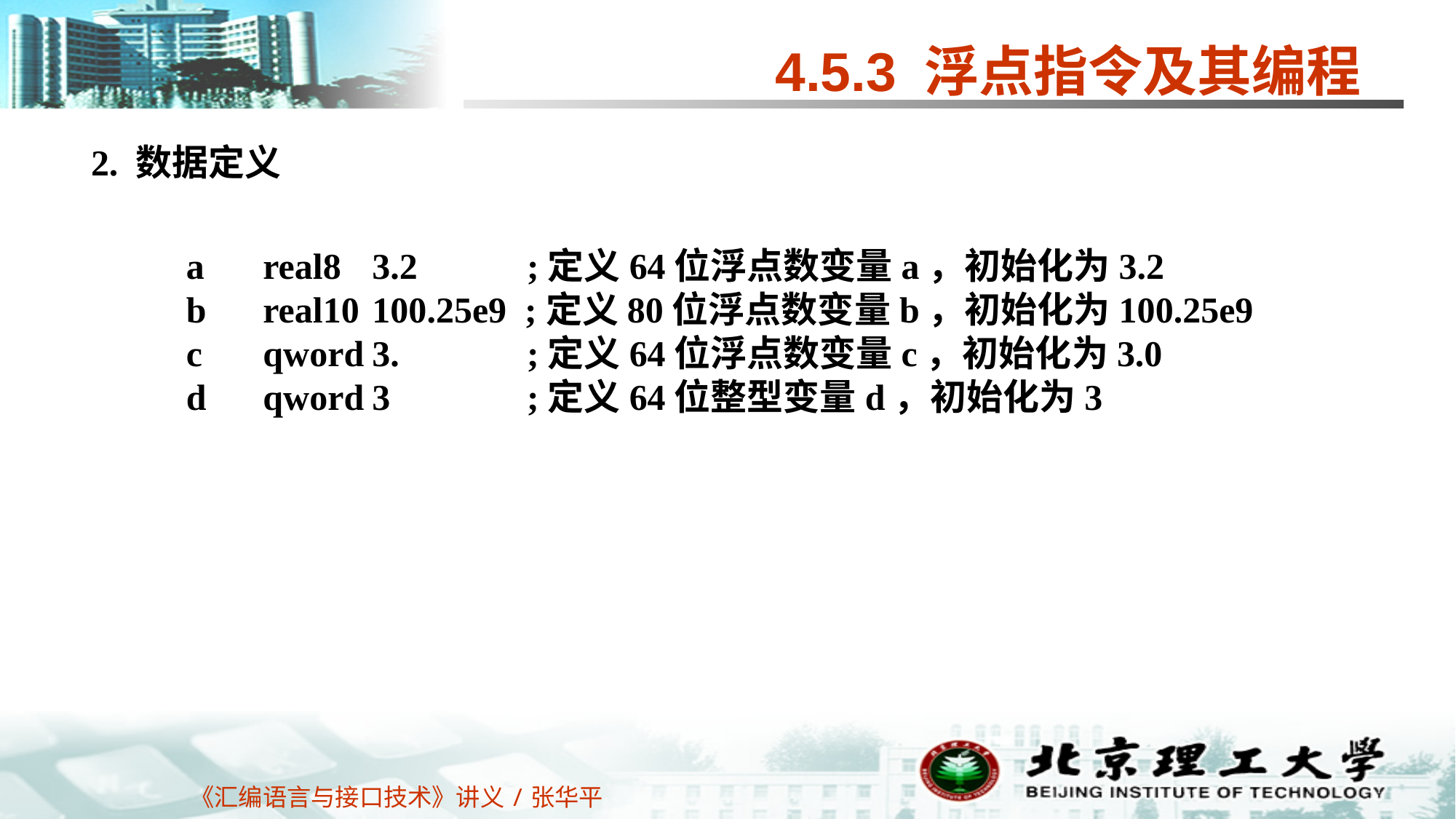

4.5.3 浮点指令及其编程
2. 数据定义
a	real8	3.2	     ;定义64位浮点数变量a，初始化为3.2
b	real10	100.25e9  ;定义80位浮点数变量b，初始化为100.25e9
c	qword	3.	     ;定义64位浮点数变量c，初始化为3.0
d	qword	3	     ;定义64位整型变量d，初始化为3